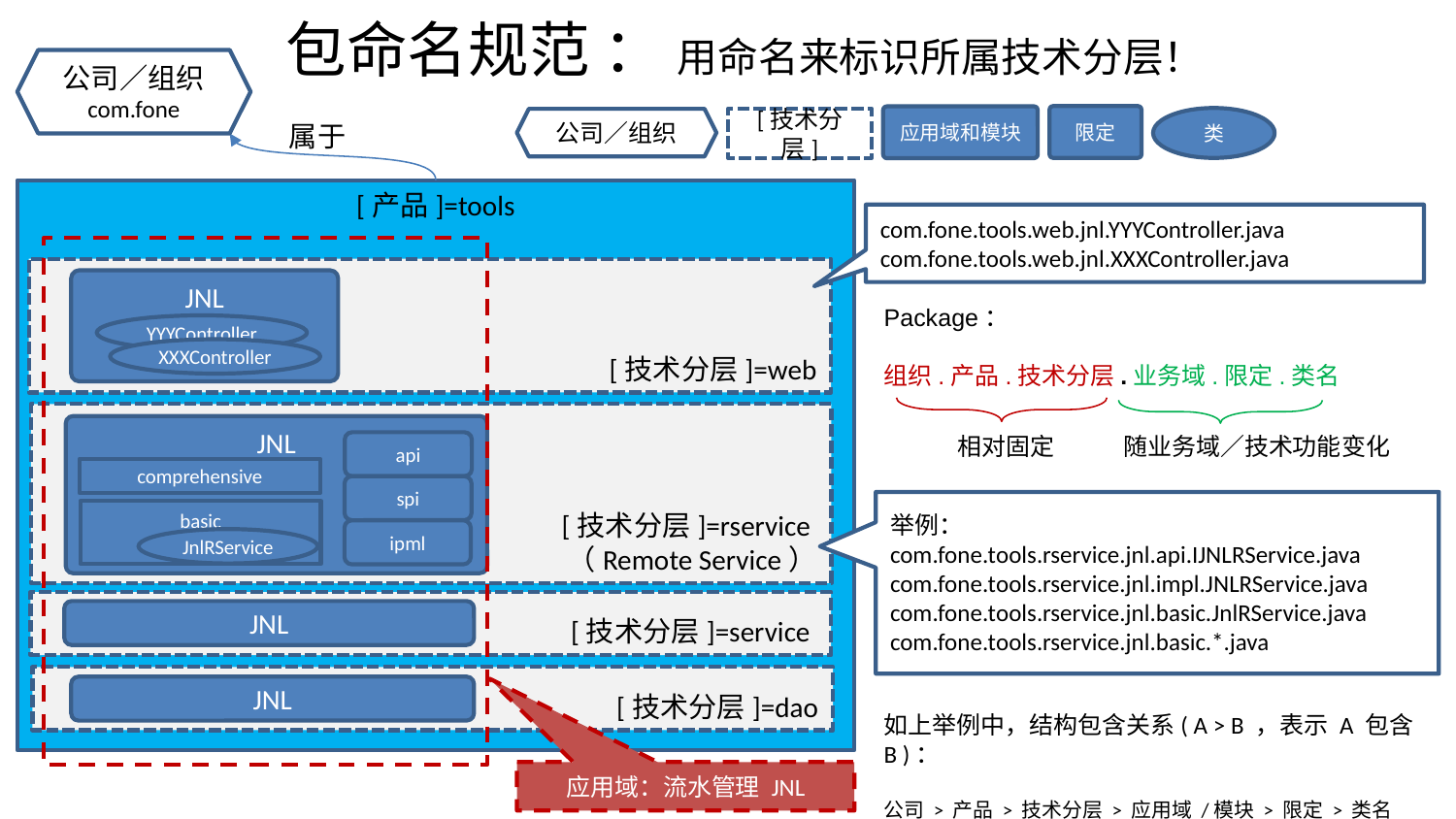

包命名规范 ： 用命名来标识所属技术分层！
公司／组织
com.fone
限定
应用域和模块
类
[技术分层]
公司／组织
属于
[产品]=tools
com.fone.tools.web.jnl.YYYController.java
com.fone.tools.web.jnl.XXXController.java

应用域：流水管理 JNL
[技术分层]=web
[技术分层]=rservice
（Remote Service）
[技术分层]=service
[技术分层]=dao
JNL
YYYController
XXXController
Package：

组织.产品.技术分层.业务域.限定.类名

相对固定
随业务域／技术功能变化
JNL
comprehensive
basic
JnlRService
api
spi
举例：
com.fone.tools.rservice.jnl.api.IJNLRService.java
com.fone.tools.rservice.jnl.impl.JNLRService.java
com.fone.tools.rservice.jnl.basic.JnlRService.java
com.fone.tools.rservice.jnl.basic.*.java
ipml
JNL

如上举例中，结构包含关系( A > B ，表示 A 包含 B )：

公司 > 产品 > 技术分层 > 应用域 /模块 > 限定 > 类名
JNL